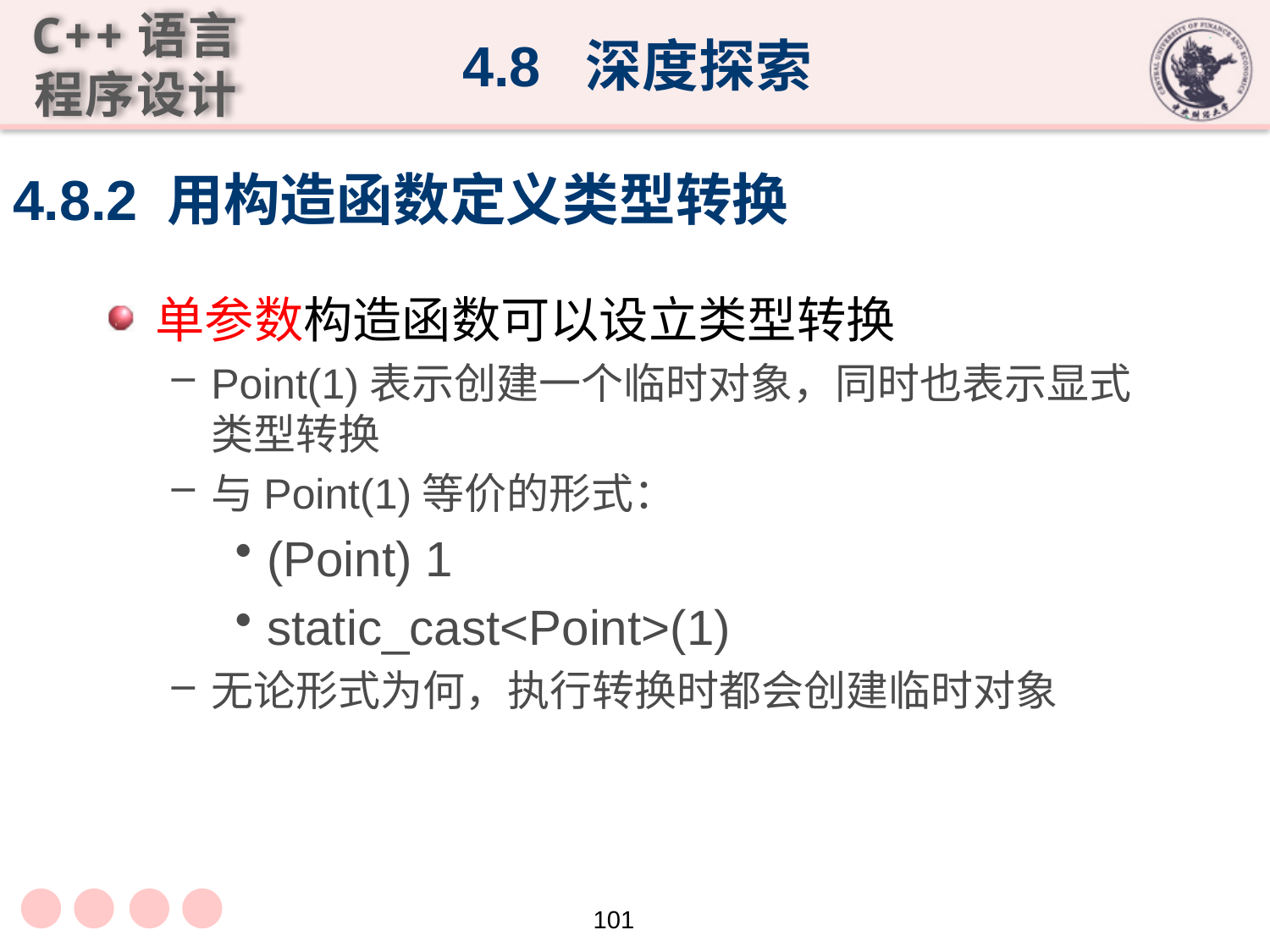

4.8  深度探索
# 4.8.2 用构造函数定义类型转换
单参数构造函数可以设立类型转换
Point(1)表示创建一个临时对象，同时也表示显式类型转换
与Point(1)等价的形式：
(Point) 1
static_cast<Point>(1)
无论形式为何，执行转换时都会创建临时对象
101